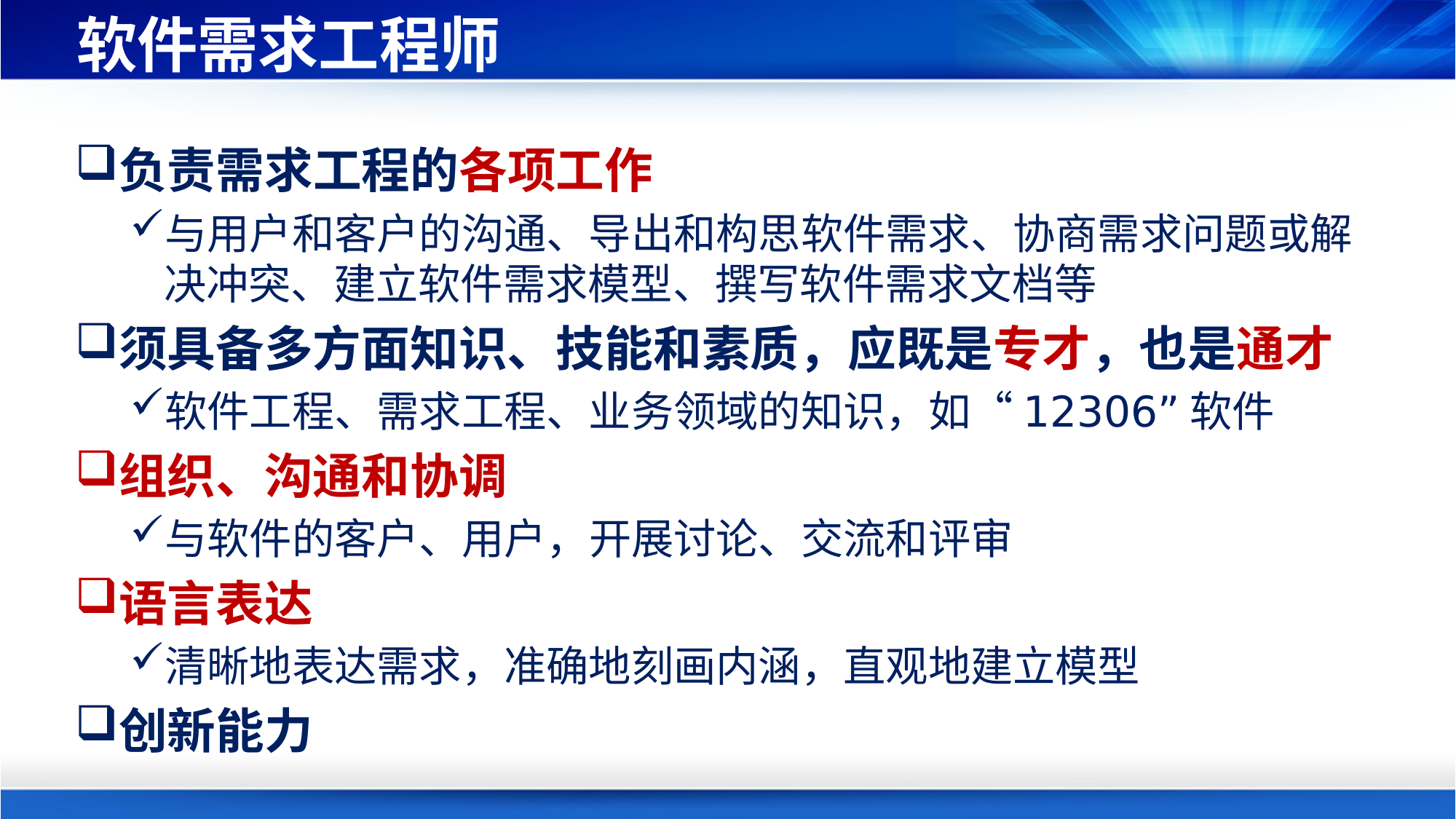

# 软件需求工程师
负责需求工程的各项工作
与用户和客户的沟通、导出和构思软件需求、协商需求问题或解决冲突、建立软件需求模型、撰写软件需求文档等
须具备多方面知识、技能和素质，应既是专才，也是通才
软件工程、需求工程、业务领域的知识，如“12306”软件
组织、沟通和协调
与软件的客户、用户，开展讨论、交流和评审
语言表达
清晰地表达需求，准确地刻画内涵，直观地建立模型
创新能力